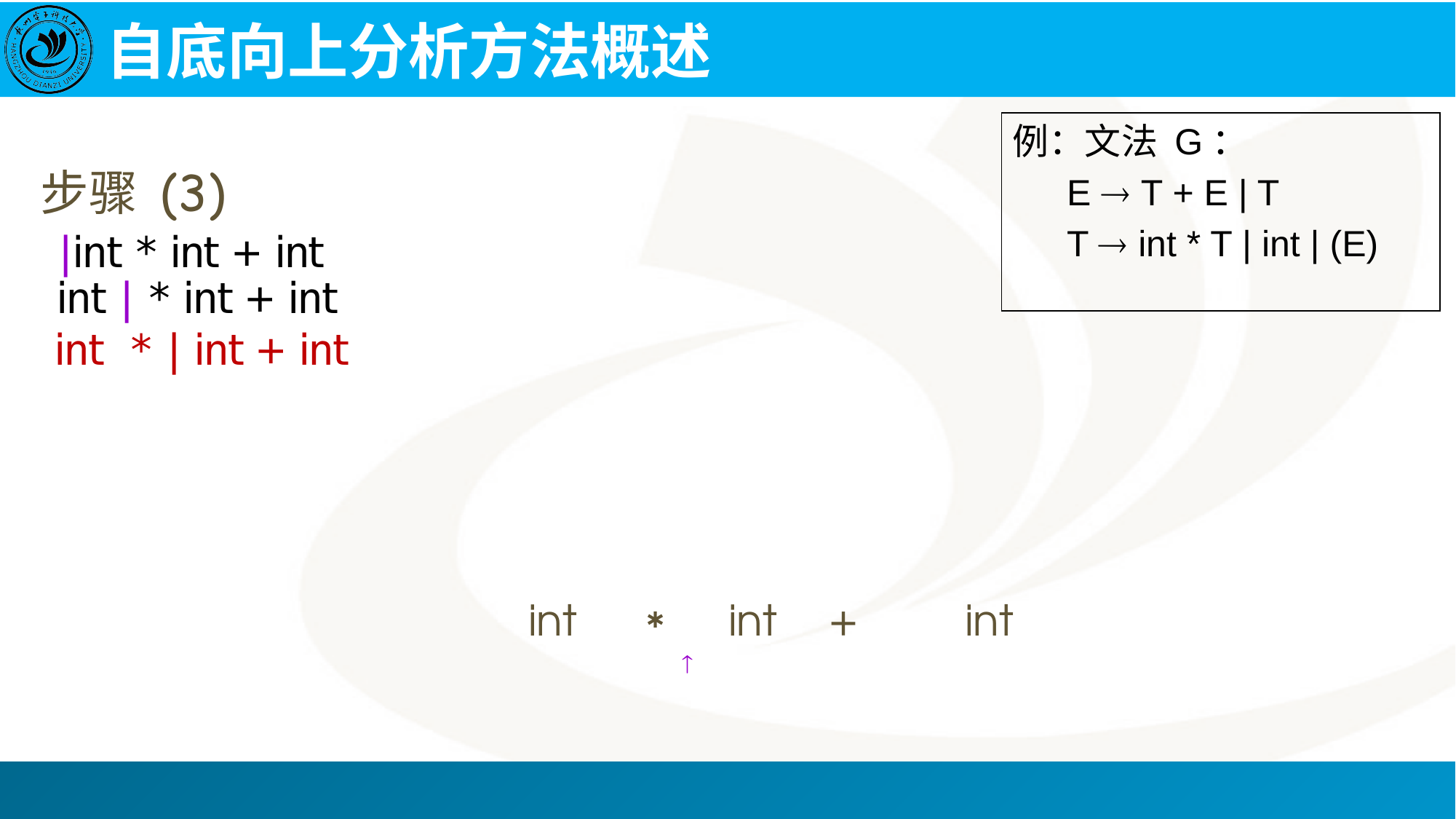

# 自底向上分析方法概述
例：文法 G：
E → T + E | T
T → int * T | int | (E)
步骤 (3)

|int * int + int

int | * int + int
int  * | int + int

+
int
int
int
*

↑
7